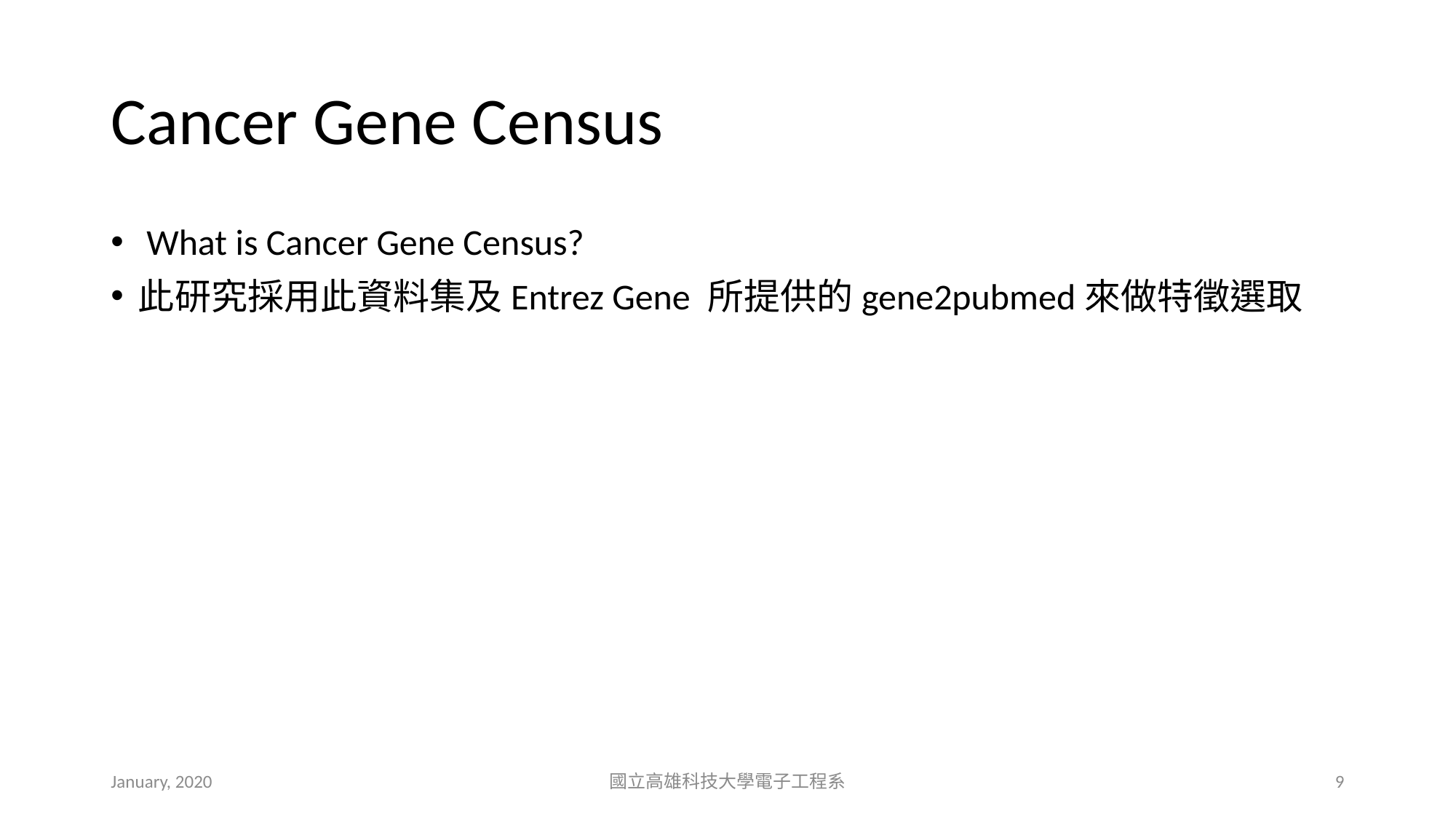

# Cancer Gene Census
 What is Cancer Gene Census?
此研究採用此資料集及Entrez Gene 所提供的gene2pubmed來做特徵選取
January, 2020
國立高雄科技大學電子工程系
9